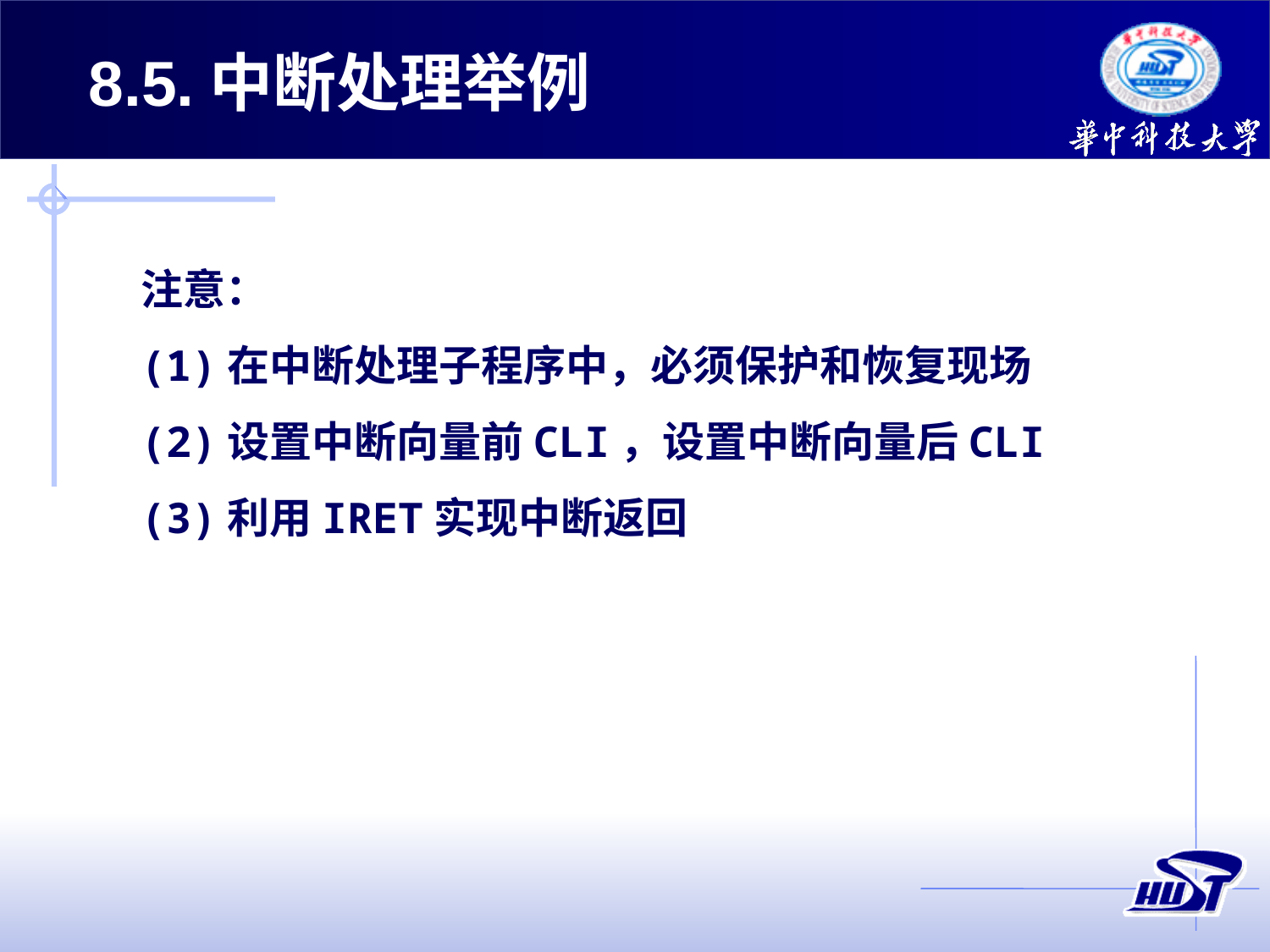

8.5.中断处理举例
注意：
(1)在中断处理子程序中，必须保护和恢复现场
(2)设置中断向量前CLI，设置中断向量后CLI
(3)利用IRET实现中断返回